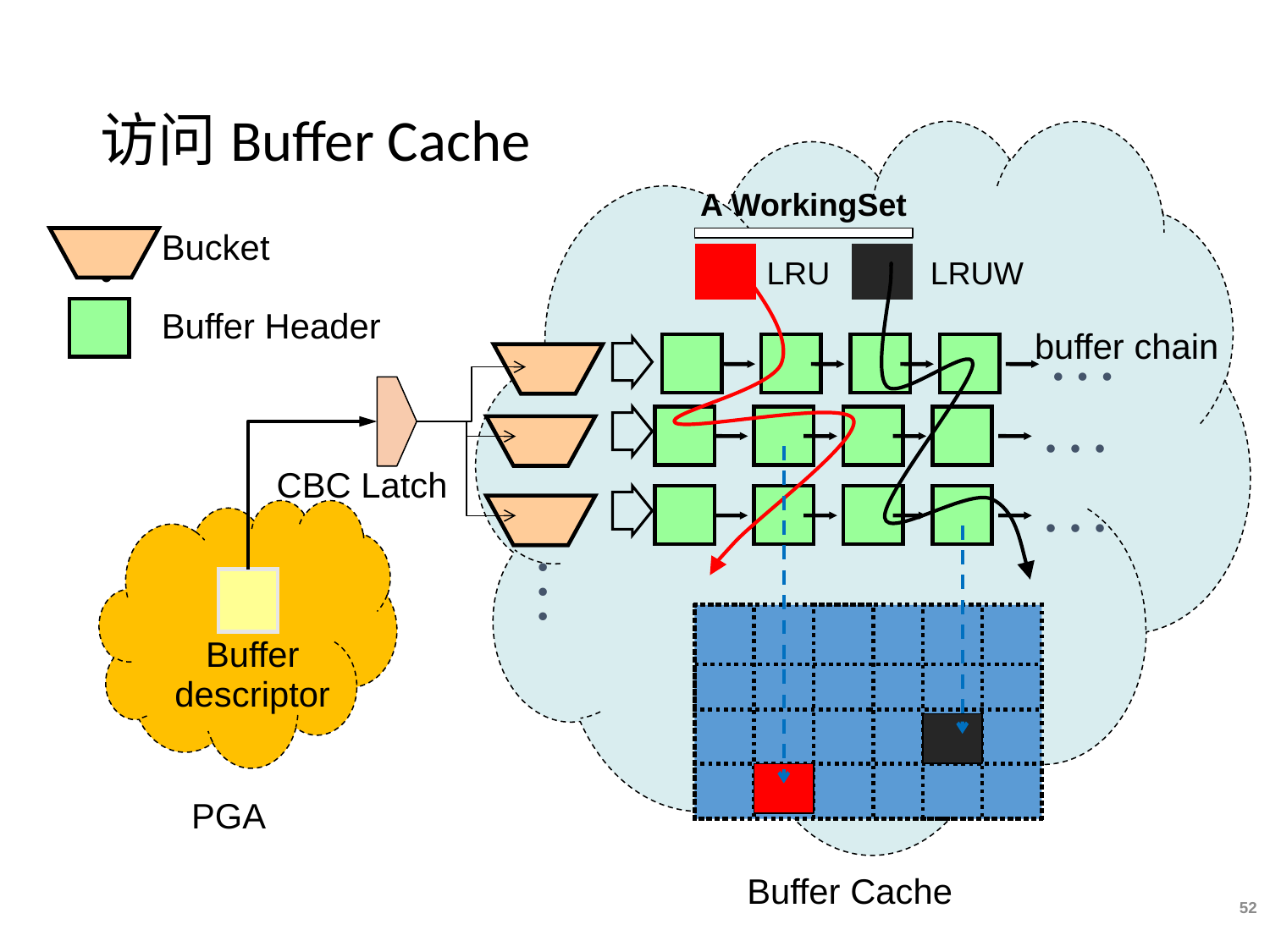

# 访问Buffer Cache

A WorkingSet
Bucket

LRU
LRUW

Buffer Header

buffer chain
. . .

. . .

CBC Latch
. . .

. . .

Buffer descriptor

PGA
Buffer Cache

52